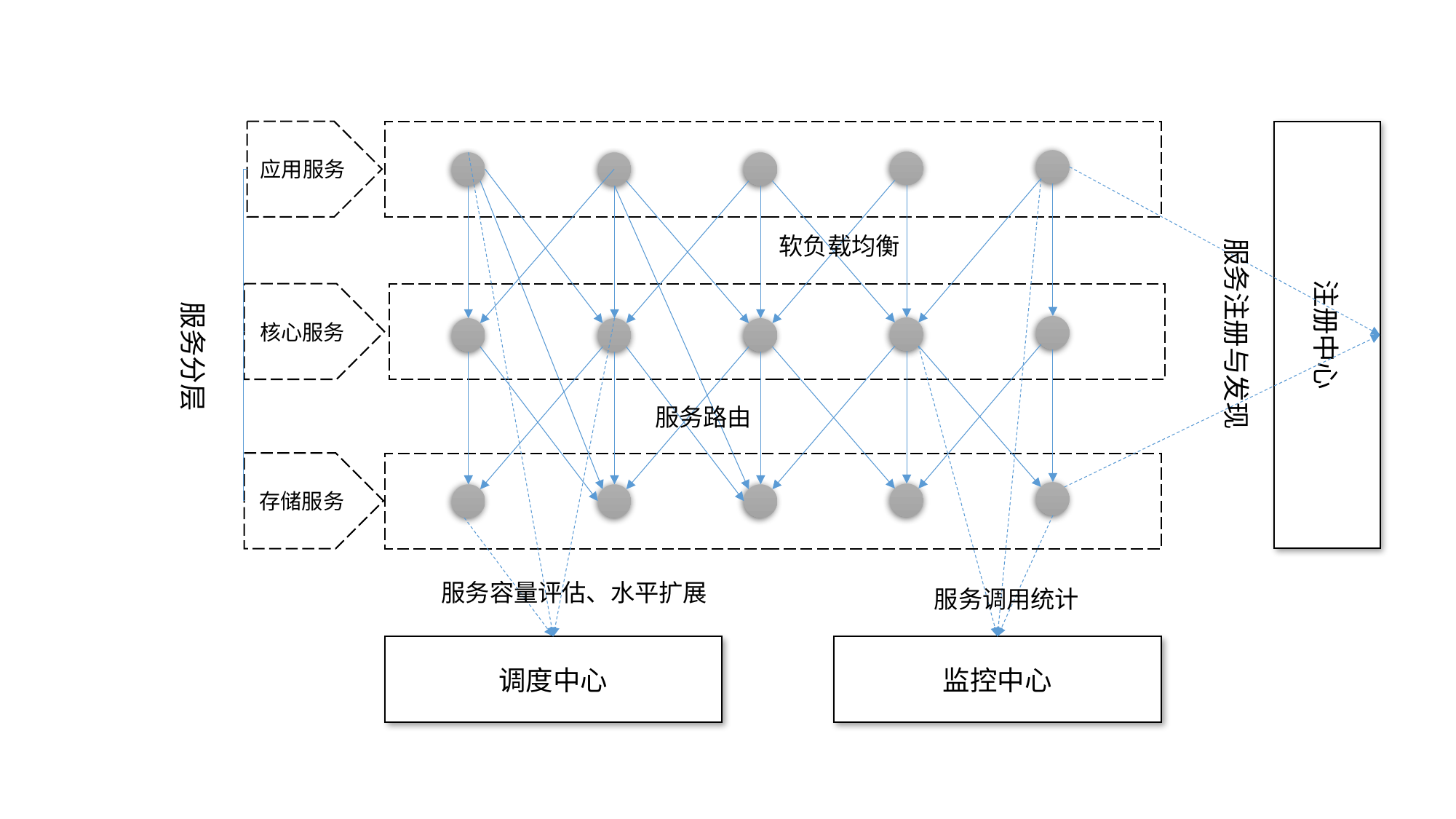

应用服务

注册中心

软负载均衡
服务注册与发现
核心服务

服务分层

服务路由
存储服务

服务容量评估、水平扩展
服务调用统计
调度中心
监控中心